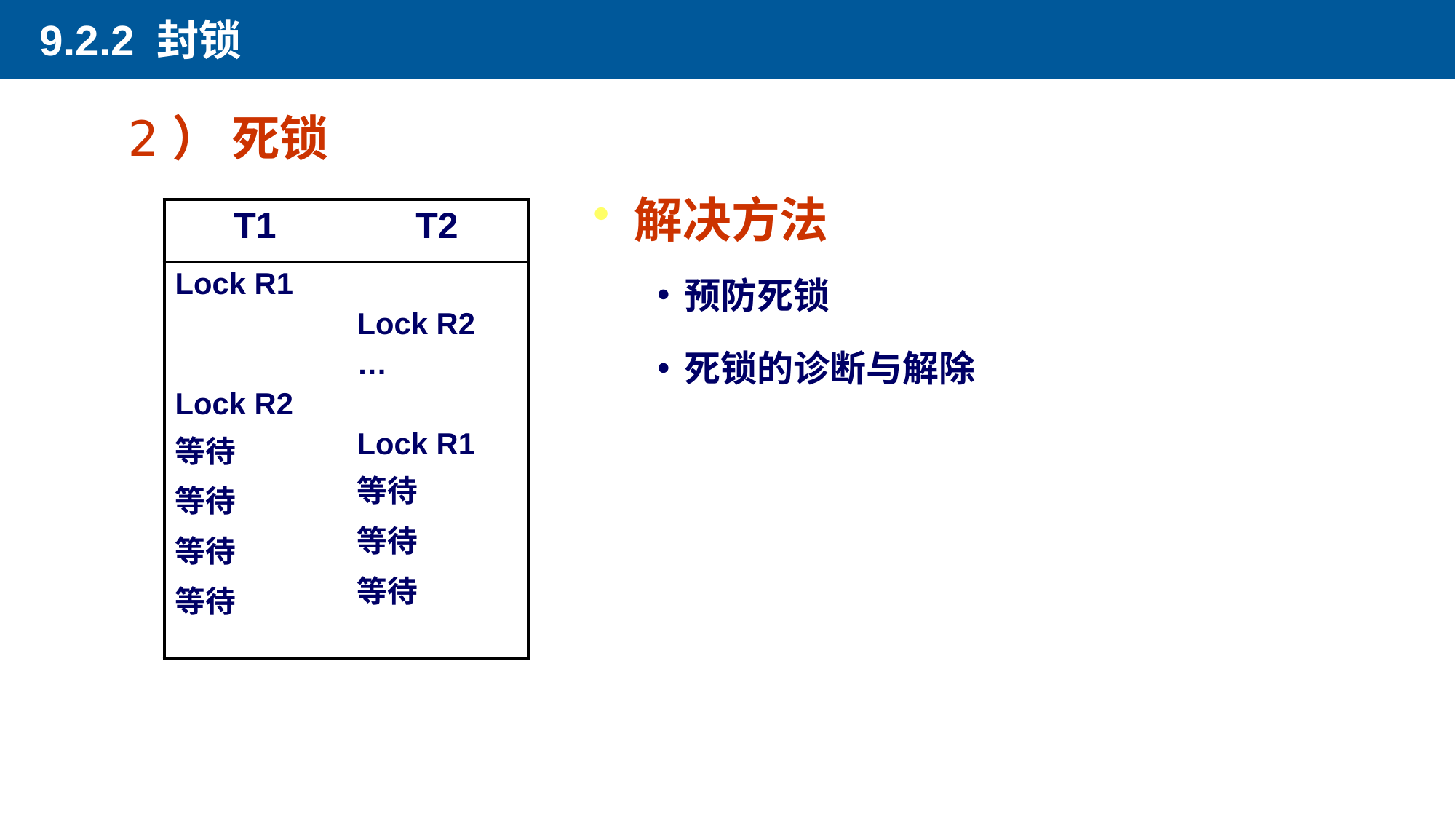

9.2.2 封锁
2） 死锁
解决方法
| T1 | T2 |
| --- | --- |
| Lock R1 Lock R2 等待 等待 等待 等待 | Lock R2 … Lock R1 等待 等待 等待 |
预防死锁
死锁的诊断与解除